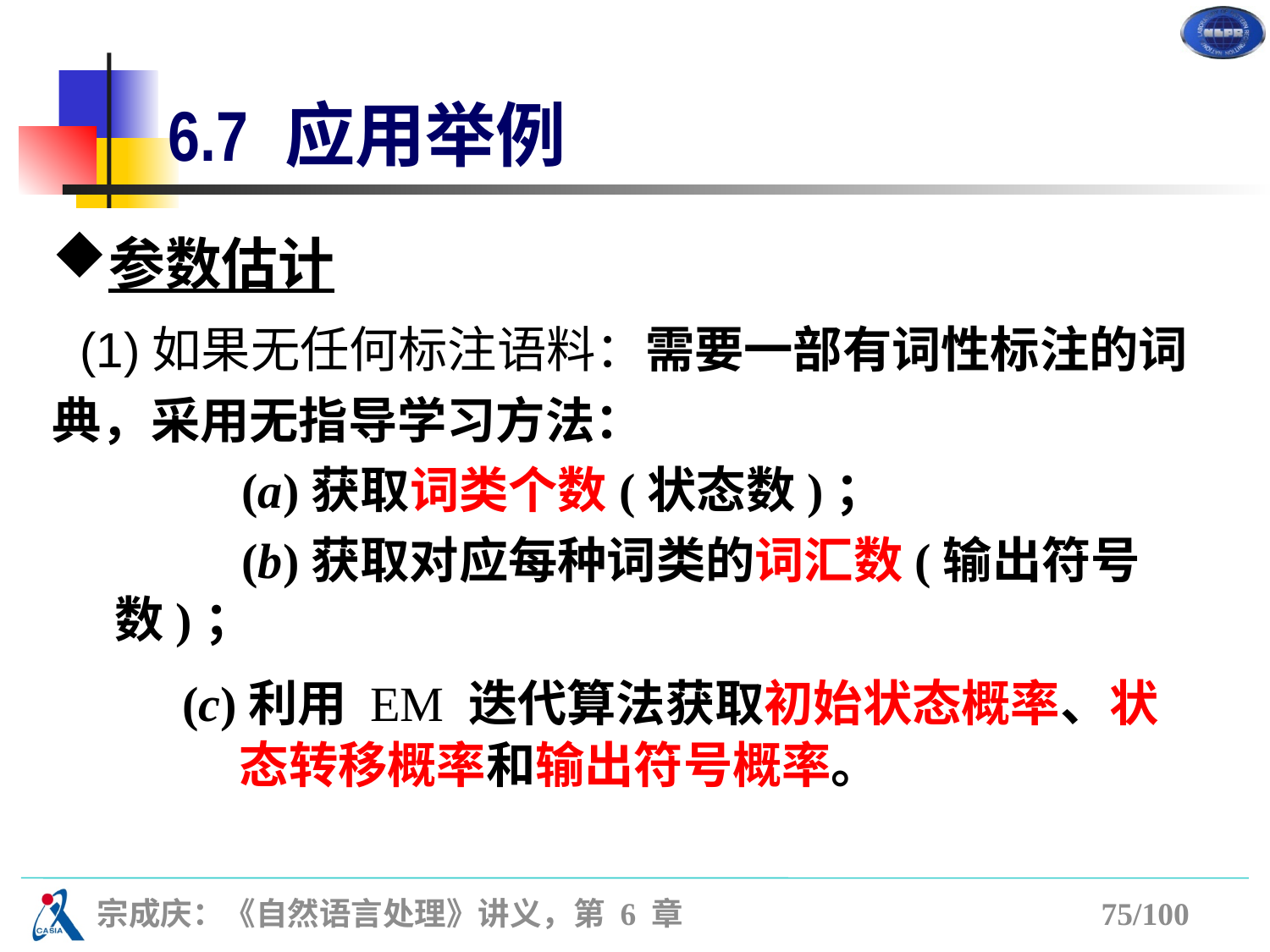

# 6.7 应用举例
参数估计
  (1)如果无任何标注语料：需要一部有词性标注的词典，采用无指导学习方法：
		(a)获取词类个数(状态数)；
		(b)获取对应每种词类的词汇数(输出符号数)；
          (c)利用 EM 迭代算法获取初始状态概率、状态转移概率和输出符号概率。